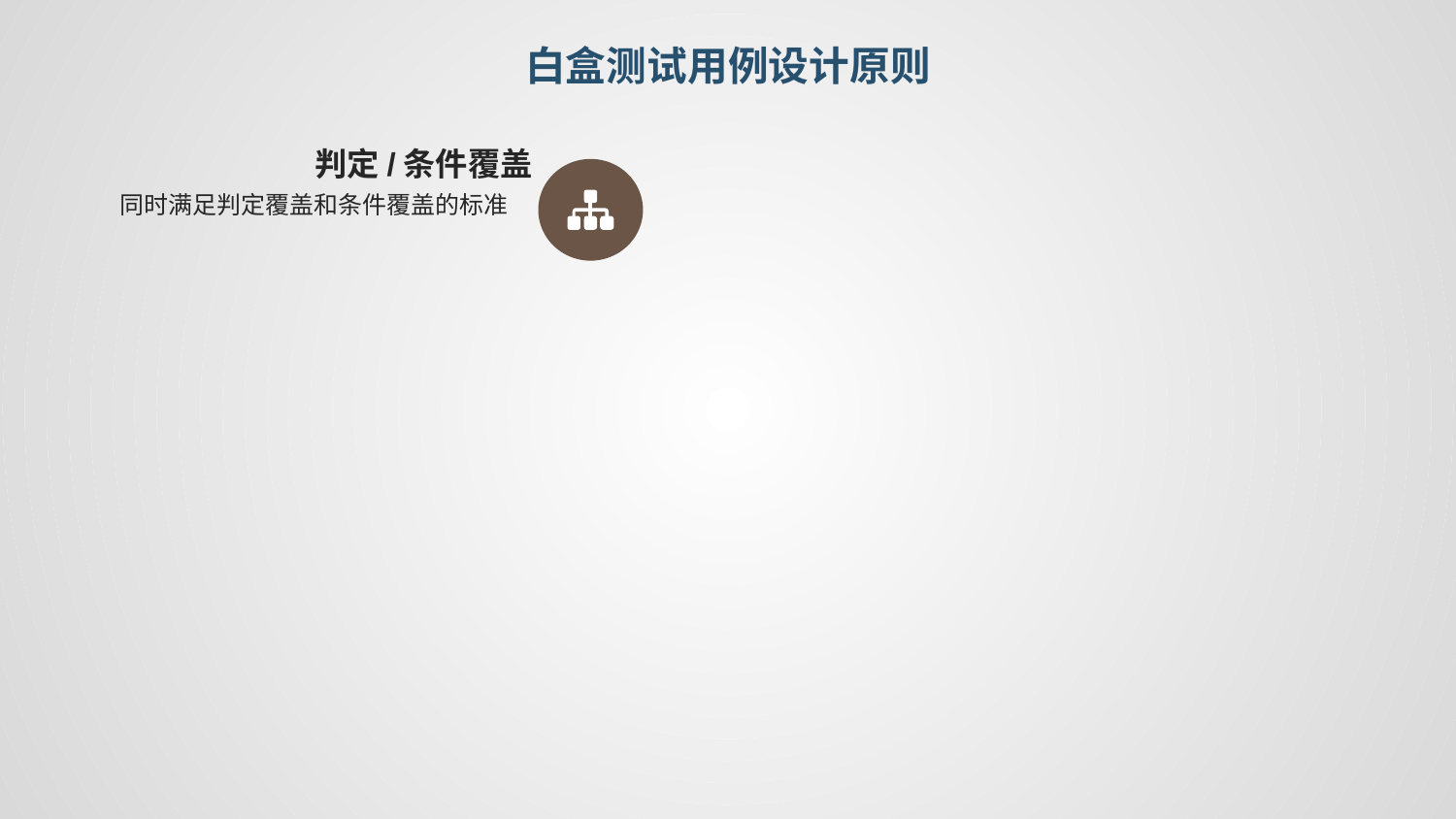

白盒测试用例设计原则
判定/条件覆盖

同时满足判定覆盖和条件覆盖的标准